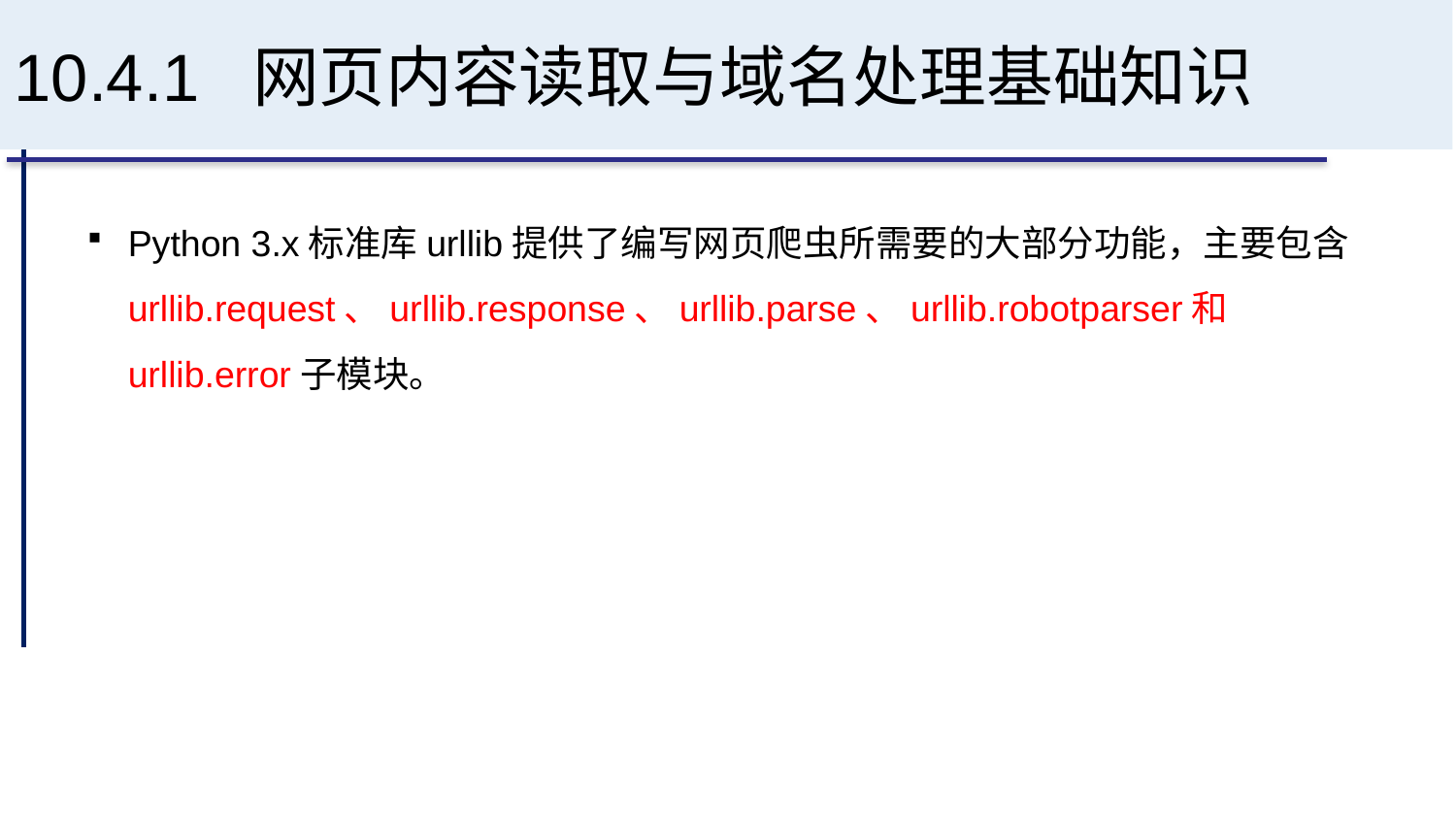

# 10.4.1  网页内容读取与域名处理基础知识
Python 3.x标准库urllib提供了编写网页爬虫所需要的大部分功能，主要包含urllib.request、urllib.response、urllib.parse、urllib.robotparser和urllib.error子模块。